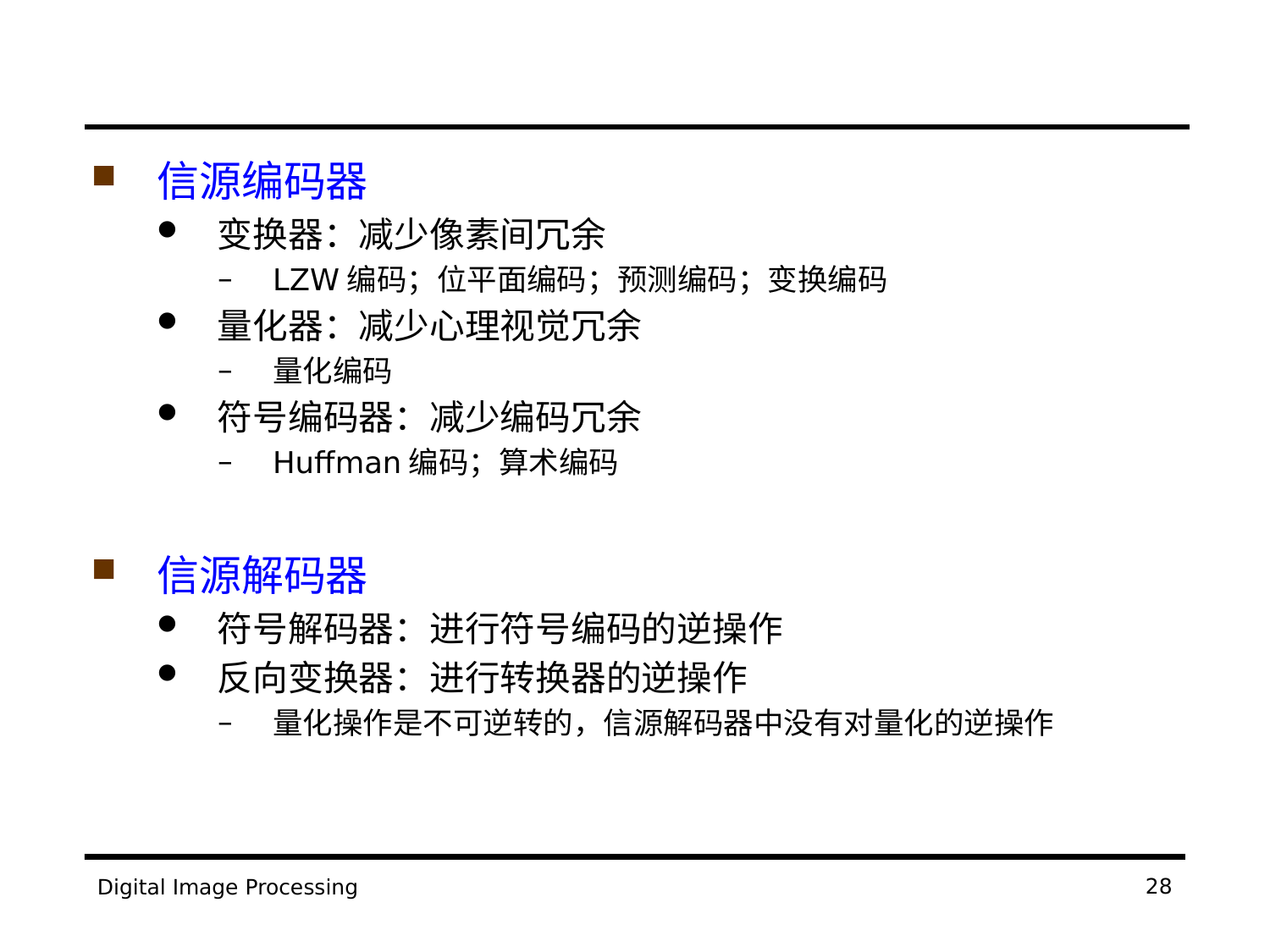

信源编码器
变换器：减少像素间冗余
LZW编码；位平面编码；预测编码；变换编码
量化器：减少心理视觉冗余
量化编码
符号编码器：减少编码冗余
Huffman编码；算术编码

信源解码器
符号解码器：进行符号编码的逆操作
反向变换器：进行转换器的逆操作
量化操作是不可逆转的，信源解码器中没有对量化的逆操作
28
Digital Image Processing